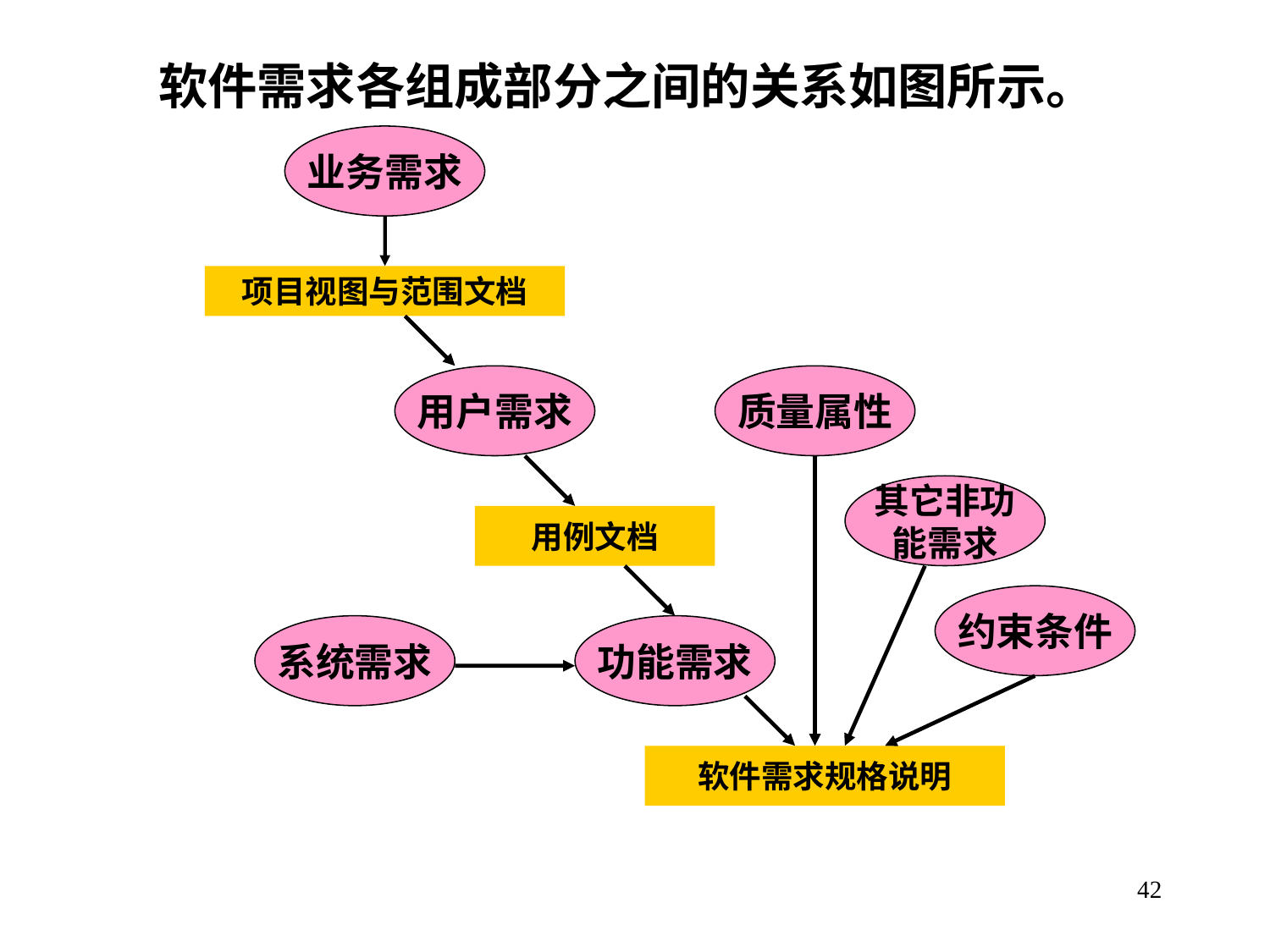

# 软件需求各组成部分之间的关系如图所示。
业务需求

项目视图与范围文档

用户需求
质量属性

其它非功
能需求
用例文档

约束条件
系统需求
功能需求

软件需求规格说明

42